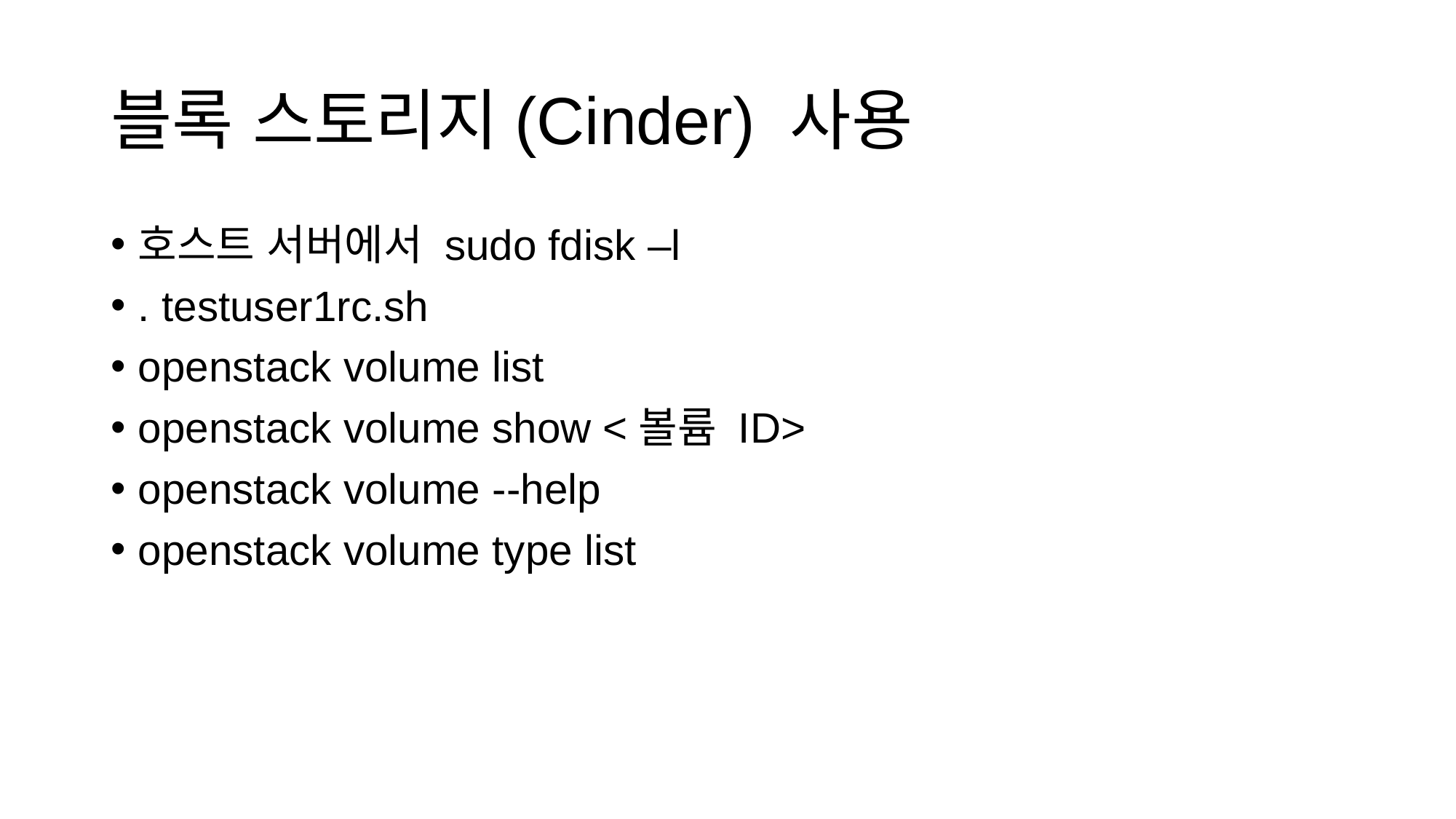

# 블록 스토리지(Cinder) 사용
호스트 서버에서 sudo fdisk –l
. testuser1rc.sh
openstack volume list
openstack volume show <볼륨 ID>
openstack volume --help
openstack volume type list